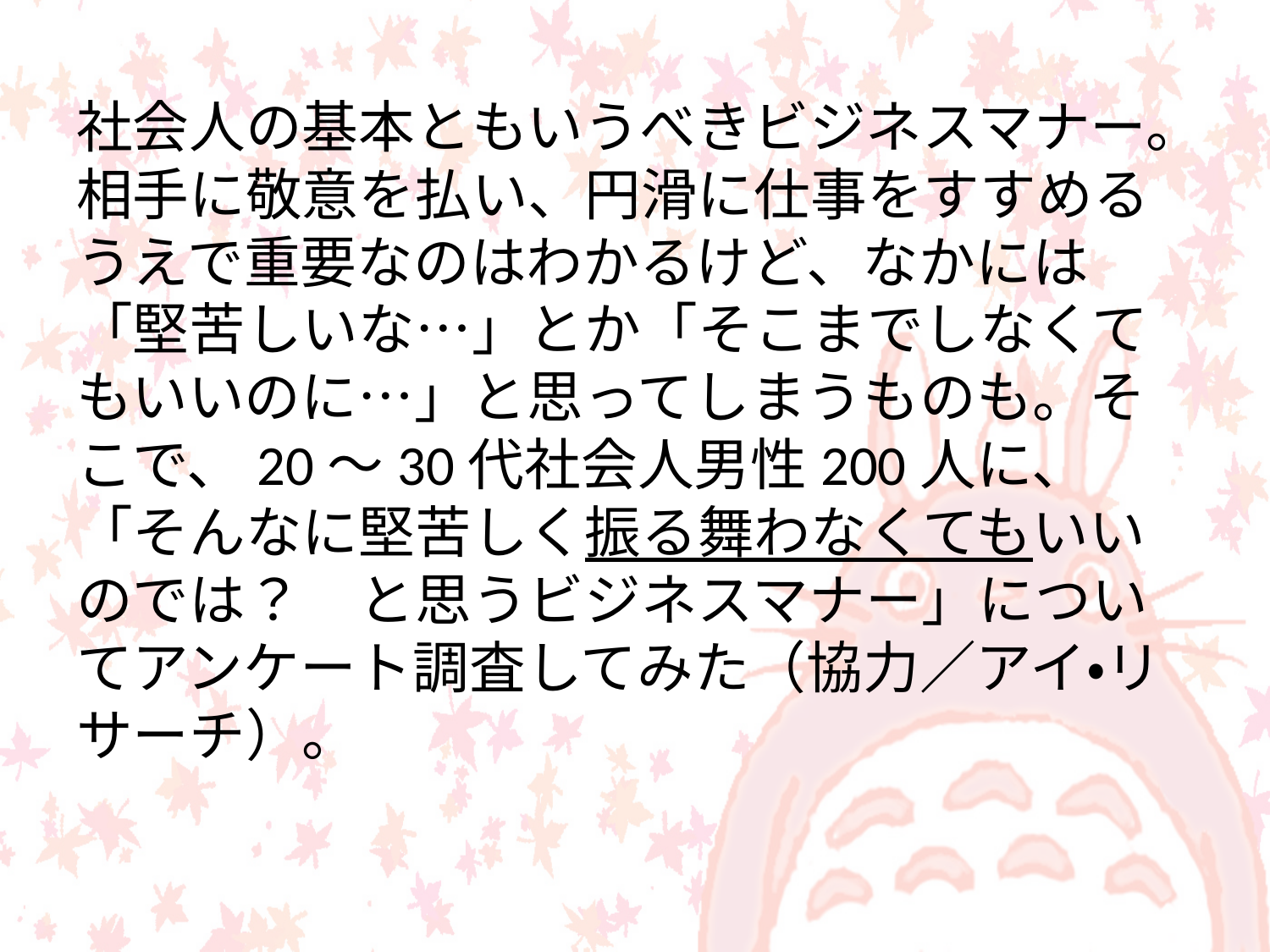

社会人の基本ともいうべきビジネスマナー。相手に敬意を払い、円滑に仕事をすすめるうえで重要なのはわかるけど、なかには「堅苦しいな…」とか「そこまでしなくてもいいのに…」と思ってしまうものも。そこで、20～30代社会人男性200人に、「そんなに堅苦しく振る舞わなくてもいいのでは？　と思うビジネスマナー」についてアンケート調査してみた（協力／アイ・リサーチ）。